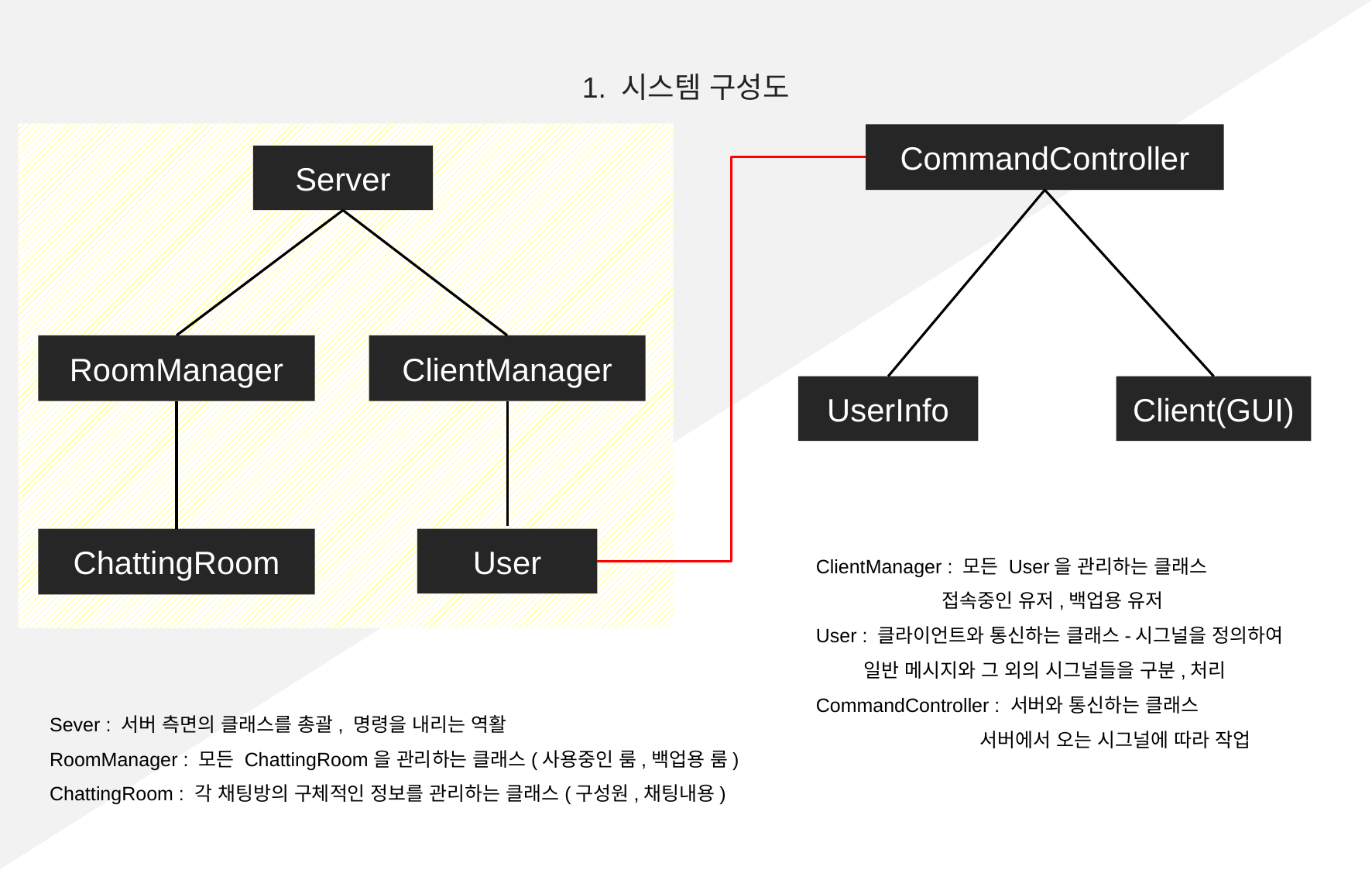

1. 시스템 구성도

CommandController
Server
RoomManager
ClientManager
UserInfo
Client(GUI)
ChattingRoom
User
ClientManager : 모든 User을 관리하는 클래스
	 접속중인 유저,백업용 유저
User : 클라이언트와 통신하는 클래스-시그널을 정의하여
        일반 메시지와 그 외의 시그널들을 구분,처리
CommandController : 서버와 통신하는 클래스
	        서버에서 오는 시그널에 따라 작업
Sever : 서버 측면의 클래스를 총괄, 명령을 내리는 역활
RoomManager : 모든 ChattingRoom을 관리하는 클래스(사용중인 룸,백업용 룸)
ChattingRoom : 각 채팅방의 구체적인 정보를 관리하는 클래스(구성원,채팅내용)